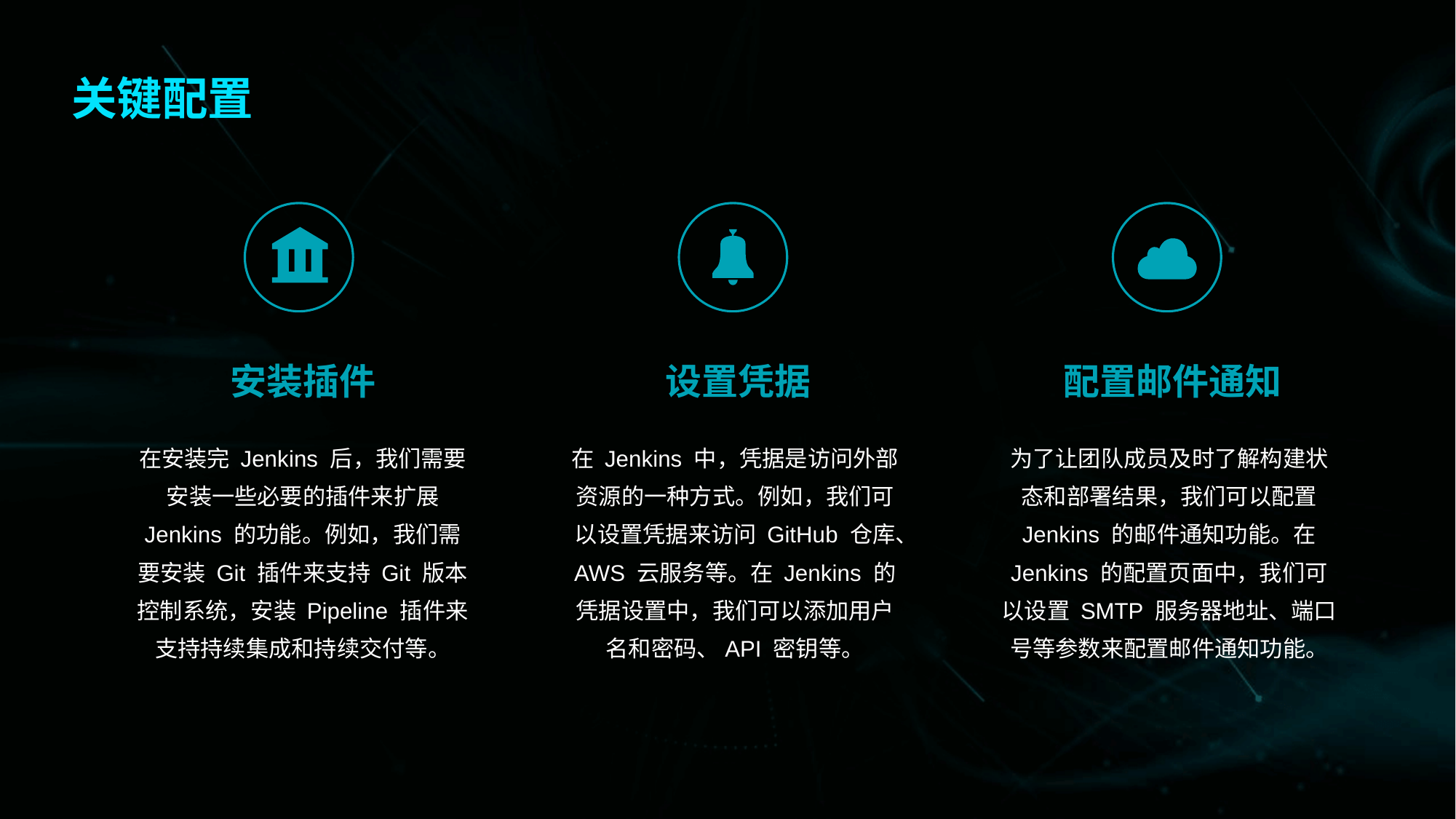

关键配置

安装插件
设置凭据
配置邮件通知
在安装完 Jenkins 后，我们需要安装一些必要的插件来扩展 Jenkins 的功能。例如，我们需要安装 Git 插件来支持 Git 版本控制系统，安装 Pipeline 插件来支持持续集成和持续交付等。
在 Jenkins 中，凭据是访问外部资源的一种方式。例如，我们可以设置凭据来访问 GitHub 仓库、AWS 云服务等。在 Jenkins 的凭据设置中，我们可以添加用户名和密码、API 密钥等。
为了让团队成员及时了解构建状态和部署结果，我们可以配置 Jenkins 的邮件通知功能。在 Jenkins 的配置页面中，我们可以设置 SMTP 服务器地址、端口号等参数来配置邮件通知功能。